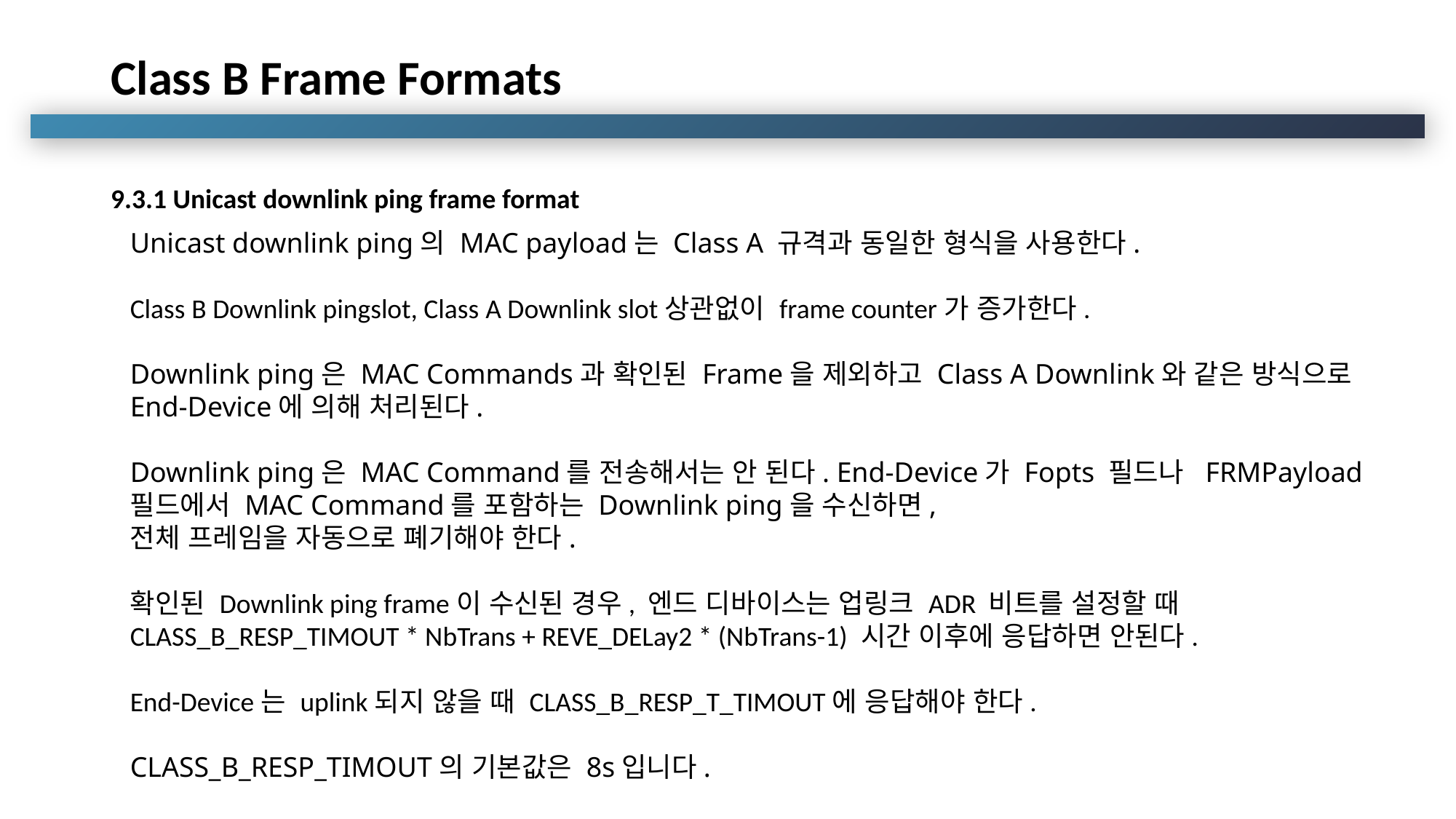

# Class B Frame Formats

9.3.1 Unicast downlink ping frame format
Unicast downlink ping의 MAC payload는 Class A 규격과 동일한 형식을 사용한다.
Class B Downlink pingslot, Class A Downlink slot상관없이 frame counter가 증가한다.
Downlink ping은 MAC Commands과 확인된 Frame을 제외하고 Class A Downlink와 같은 방식으로
End-Device에 의해 처리된다.
Downlink ping은 MAC Command를 전송해서는 안 된다. End-Device가 Fopts 필드나  FRMPayload 필드에서 MAC Command를 포함하는 Downlink ping을 수신하면,
전체 프레임을 자동으로 폐기해야 한다.
확인된 Downlink ping frame이 수신된 경우, 엔드 디바이스는 업링크 ADR 비트를 설정할 때
CLASS_B_RESP_TIMOUT * NbTrans + REVE_DELay2 * (NbTrans-1) 시간 이후에 응답하면 안된다.

End-Device는 uplink되지 않을 때 CLASS_B_RESP_T_TIMOUT에 응답해야 한다.
CLASS_B_RESP_TIMOUT의 기본값은 8s입니다.